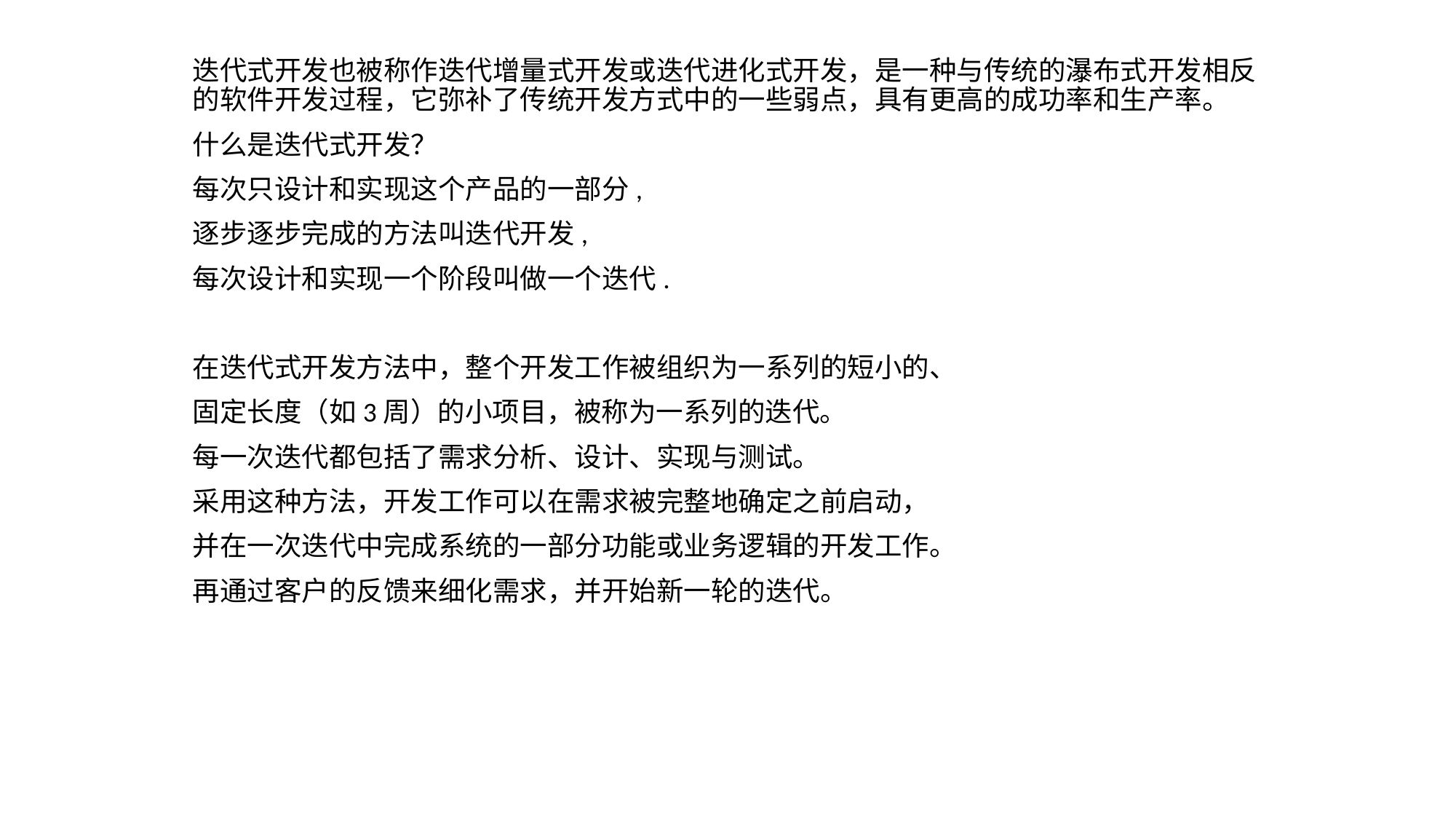

迭代式开发也被称作迭代增量式开发或迭代进化式开发，是一种与传统的瀑布式开发相反的软件开发过程，它弥补了传统开发方式中的一些弱点，具有更高的成功率和生产率。
什么是迭代式开发？
每次只设计和实现这个产品的一部分,
逐步逐步完成的方法叫迭代开发,
每次设计和实现一个阶段叫做一个迭代.

在迭代式开发方法中，整个开发工作被组织为一系列的短小的、
固定长度（如3周）的小项目，被称为一系列的迭代。
每一次迭代都包括了需求分析、设计、实现与测试。
采用这种方法，开发工作可以在需求被完整地确定之前启动，
并在一次迭代中完成系统的一部分功能或业务逻辑的开发工作。
再通过客户的反馈来细化需求，并开始新一轮的迭代。